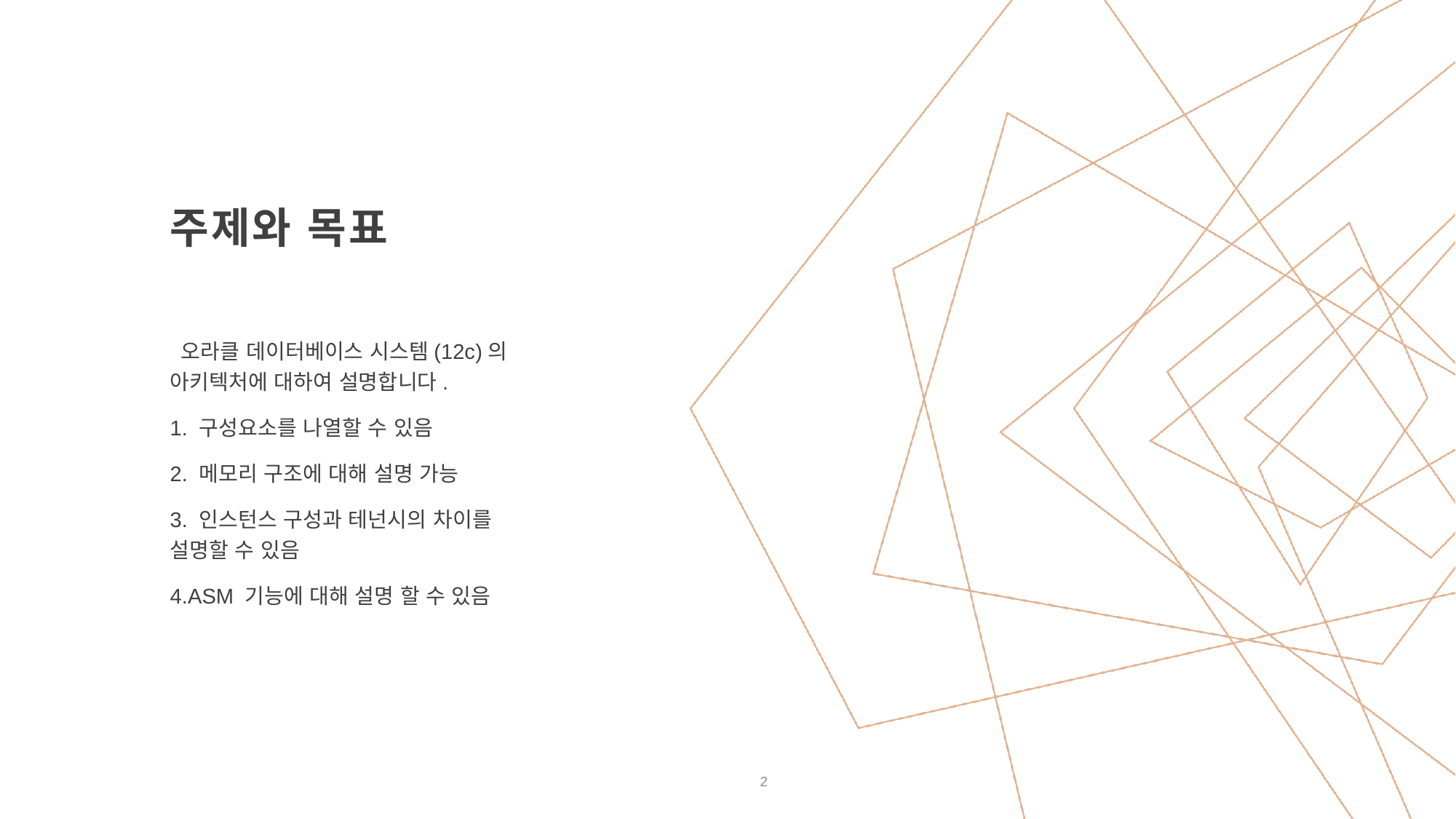

# 주제와 목표
 오라클 데이터베이스 시스템(12c)의 아키텍처에 대하여 설명합니다.
1. 구성요소를 나열할 수 있음
2. 메모리 구조에 대해 설명 가능
3. 인스턴스 구성과 테넌시의 차이를 설명할 수 있음
4.ASM 기능에 대해 설명 할 수 있음
2